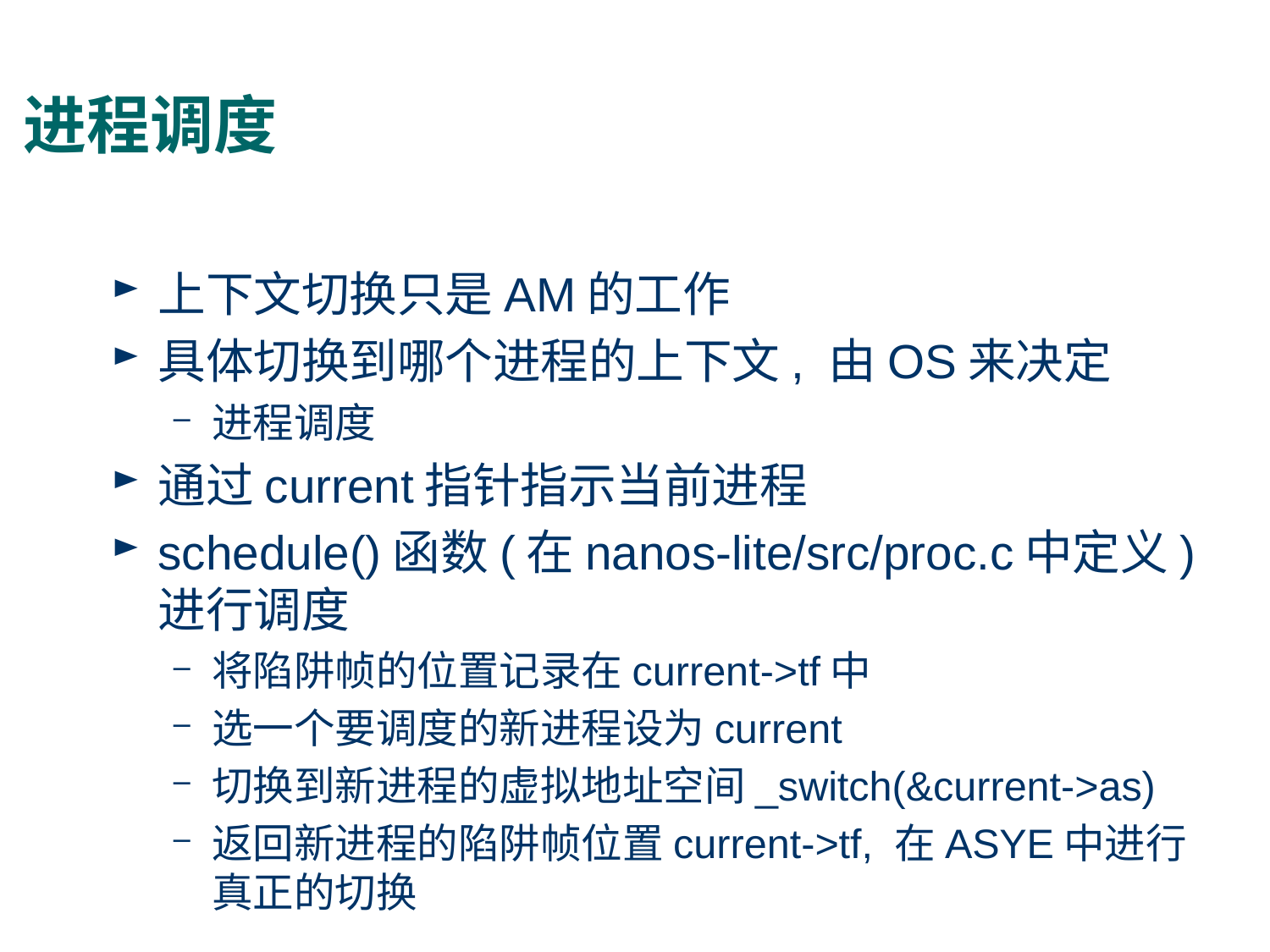

# 进程调度
上下文切换只是AM的工作
具体切换到哪个进程的上下文, 由OS来决定
进程调度
通过current指针指示当前进程
schedule()函数(在nanos-lite/src/proc.c中定义)进行调度
将陷阱帧的位置记录在current->tf中
选一个要调度的新进程设为current
切换到新进程的虚拟地址空间_switch(&current->as)
返回新进程的陷阱帧位置current->tf, 在ASYE中进行真正的切换